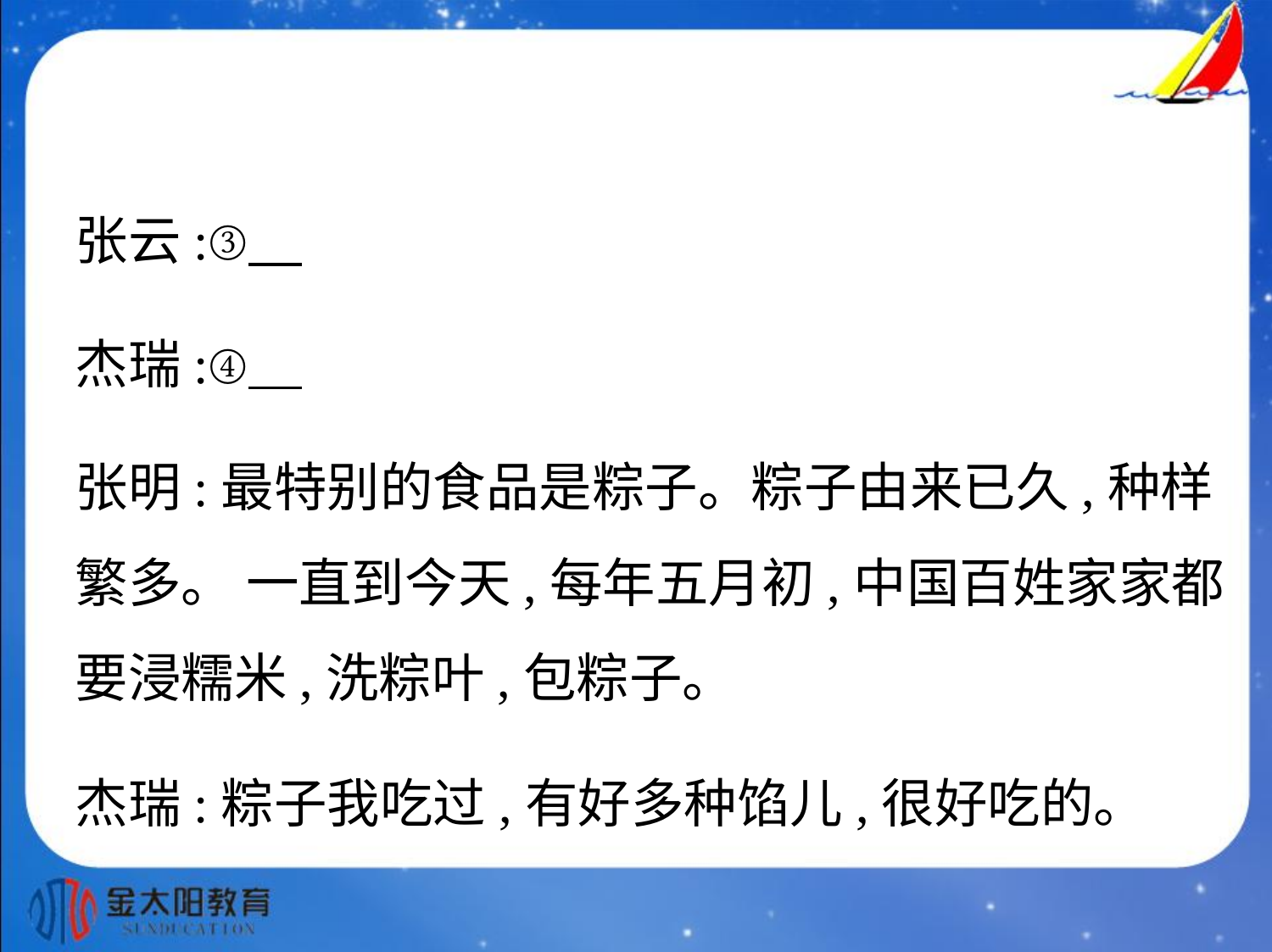

张云:③
杰瑞:④
张明:最特别的食品是粽子。粽子由来已久,种样
繁多。 一直到今天,每年五月初,中国百姓家家都
要浸糯米,洗粽叶,包粽子。
杰瑞:粽子我吃过,有好多种馅儿,很好吃的。